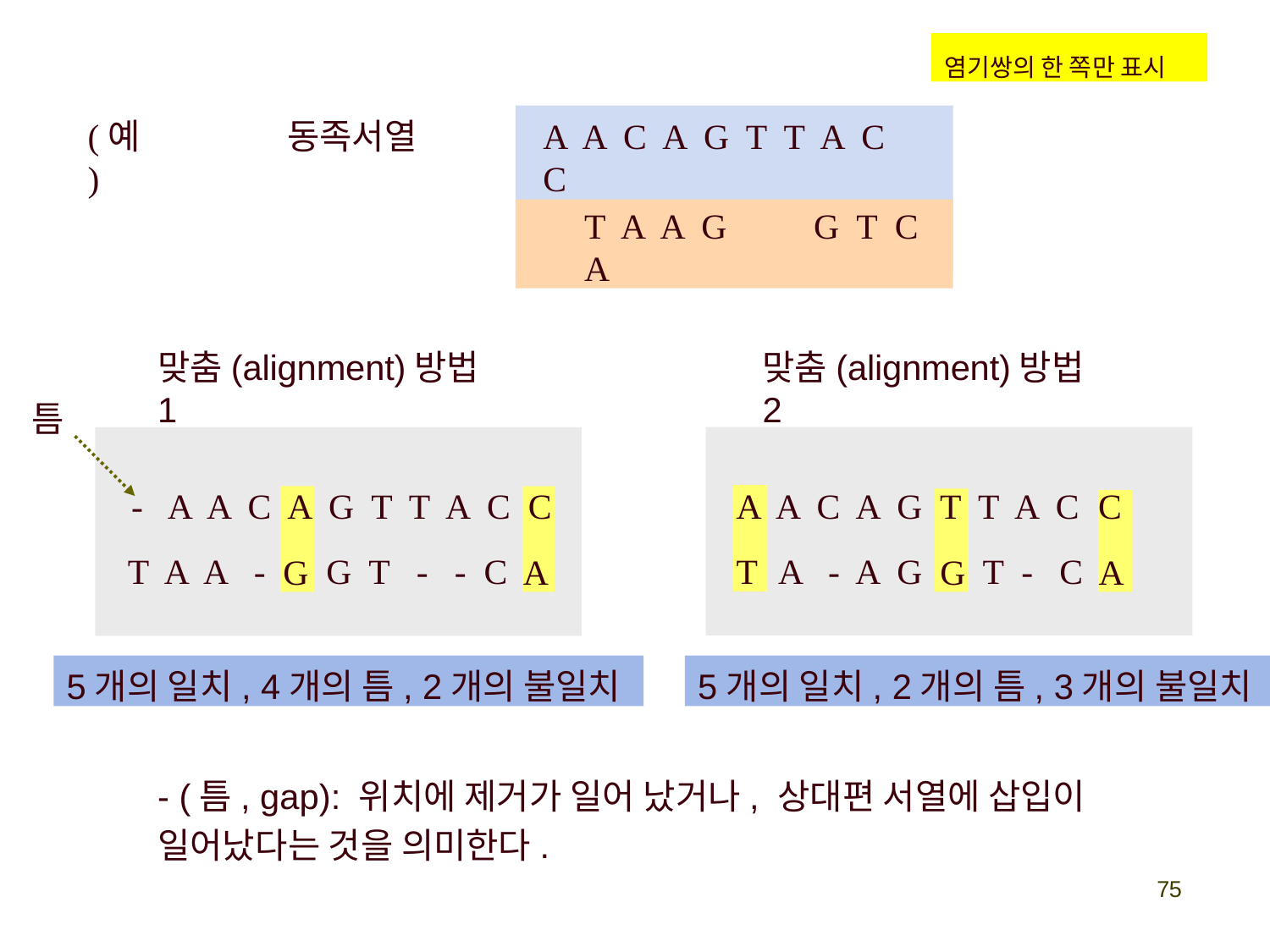

염기쌍의 한 쪽만 표시
# A A C A G T T A C	C
(예)
동족서열
T A A G	G T C A
맞춤(alignment)방법1
맞춤(alignment)방법2
틈

-	A A C
G T T A C
A C A G	T A C
A
T
A
G
C
A
T
G
C
A
T A A	-
G T	-	-	C
A	- A G
T -	C
5개의 일치, 4개의 틈, 2개의 불일치
5개의 일치, 2개의 틈, 3개의 불일치
- (틈, gap): 위치에 제거가 일어 났거나, 상대편 서열에 삽입이 일어났다는 것을 의미한다.
75